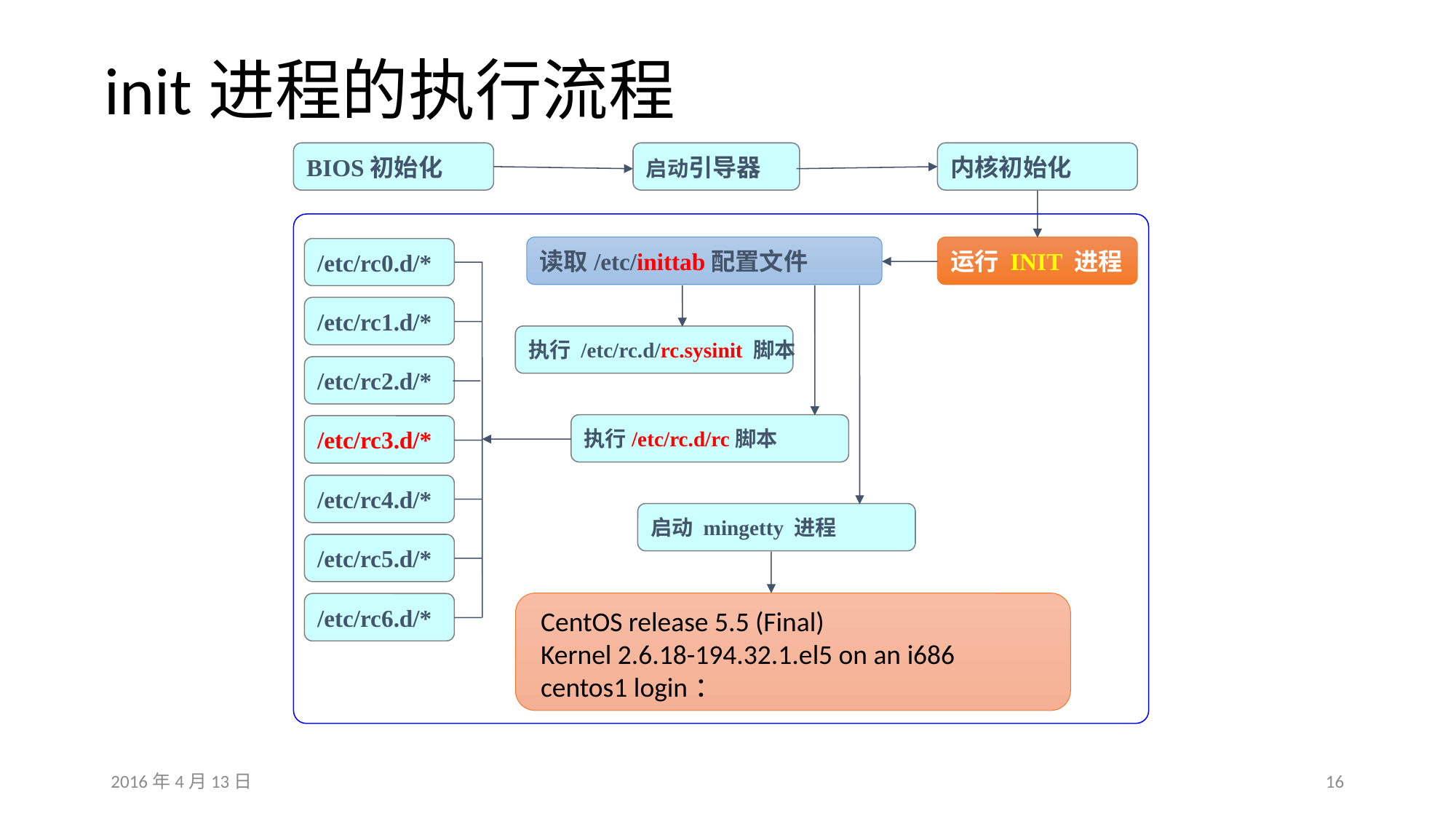

# init进程的执行流程
BIOS初始化
启动引导器
内核初始化

读取/etc/inittab配置文件
运行 INIT 进程
/etc/rc0.d/*

/etc/rc1.d/*

执行 /etc/rc.d/rc.sysinit 脚本
/etc/rc2.d/*

执行/etc/rc.d/rc脚本
/etc/rc3.d/*

/etc/rc4.d/*

启动 mingetty 进程
/etc/rc5.d/*

/etc/rc6.d/*
CentOS release 5.5 (Final)
Kernel 2.6.18-194.32.1.el5 on an i686
centos1 login：

2016年4月13日
16